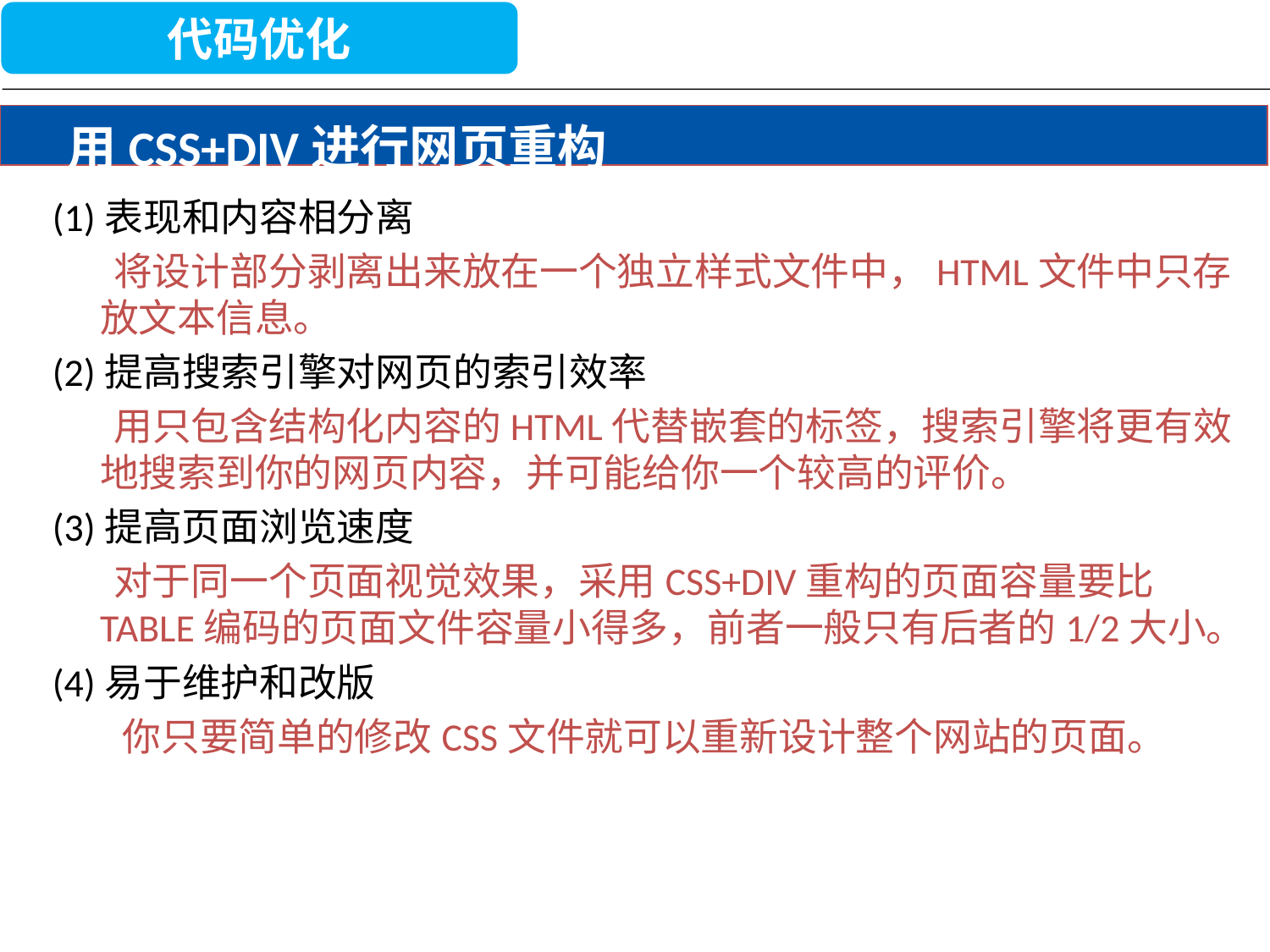

代码优化

用CSS+DIV进行网页重构
(1)表现和内容相分离
      将设计部分剥离出来放在一个独立样式文件中，HTML文件中只存放文本信息。
(2)提高搜索引擎对网页的索引效率
      用只包含结构化内容的HTML代替嵌套的标签，搜索引擎将更有效地搜索到你的网页内容，并可能给你一个较高的评价。
(3)提高页面浏览速度
      对于同一个页面视觉效果，采用CSS+DIV重构的页面容量要比TABLE编码的页面文件容量小得多，前者一般只有后者的1/2大小。
(4)易于维护和改版
       你只要简单的修改CSS文件就可以重新设计整个网站的页面。